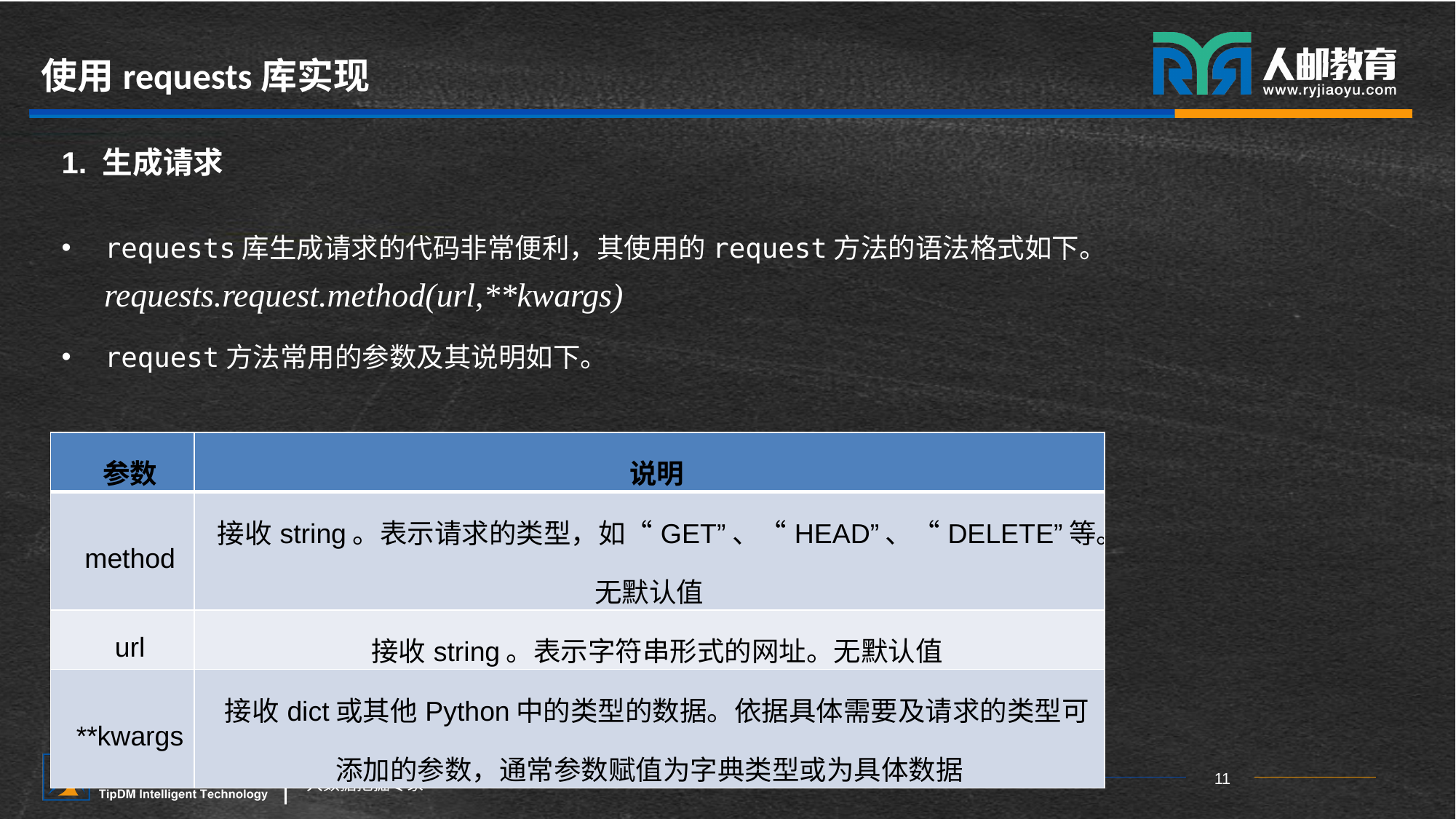

# 使用requests库实现
1. 生成请求
requests库生成请求的代码非常便利，其使用的request方法的语法格式如下。

request方法常用的参数及其说明如下。
requests.request.method(url,**kwargs)
| 参数 | 说明 |
| --- | --- |
| method | 接收string。表示请求的类型，如“GET”、“HEAD”、“DELETE”等。无默认值 |
| url | 接收string。表示字符串形式的网址。无默认值 |
| \*\*kwargs | 接收dict或其他Python中的类型的数据。依据具体需要及请求的类型可添加的参数，通常参数赋值为字典类型或为具体数据 |